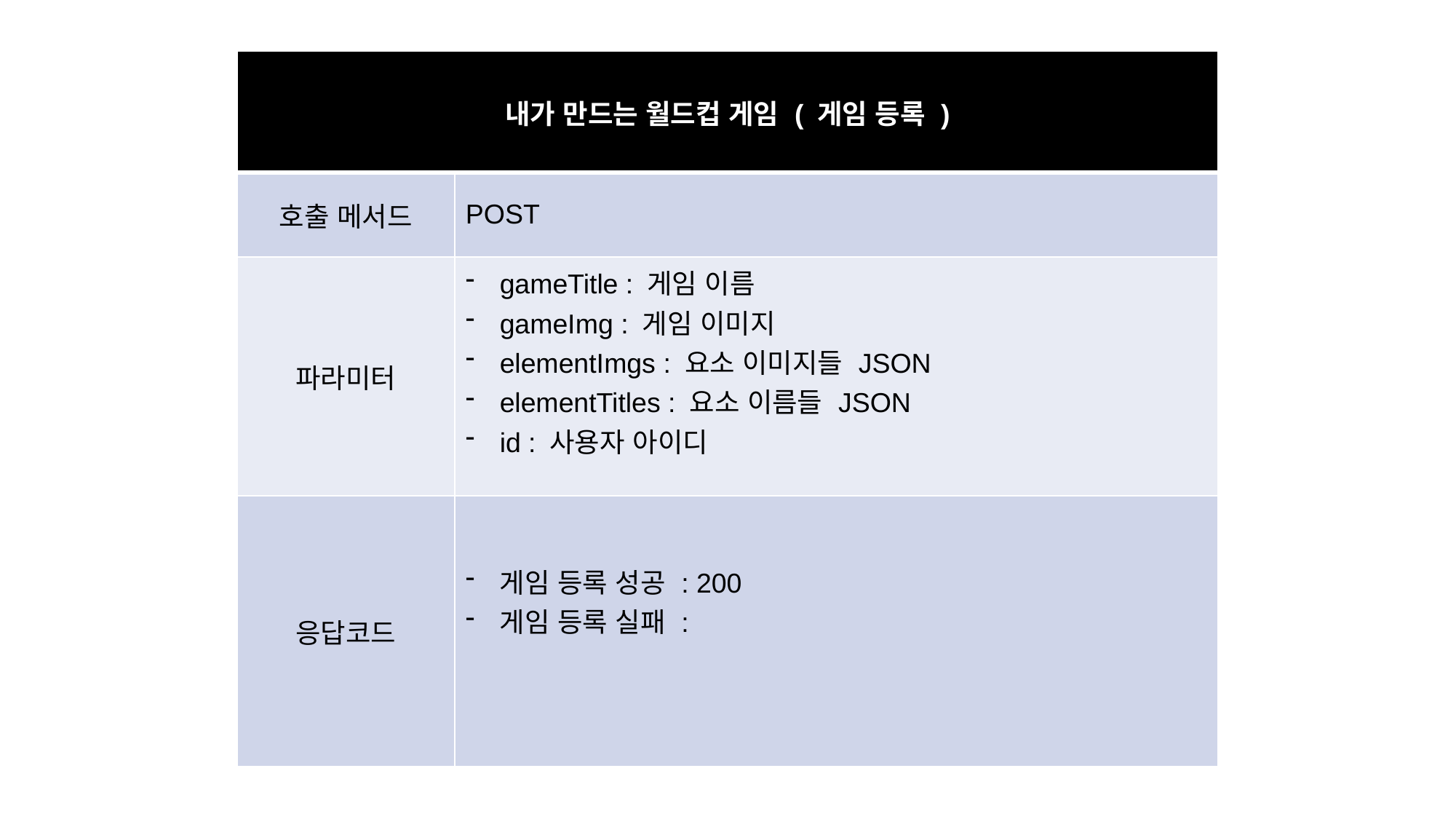

| 내가 만드는 월드컵 게임 ( 게임 등록 ) |  |
| --- | --- |
| 호출 메서드 | POST |
| 파라미터 | gameTitle : 게임 이름 gameImg : 게임 이미지 elementImgs : 요소 이미지들 JSON elementTitles : 요소 이름들 JSON id : 사용자 아이디 |
| 응답코드 | 게임 등록 성공 : 200 게임 등록 실패 : |